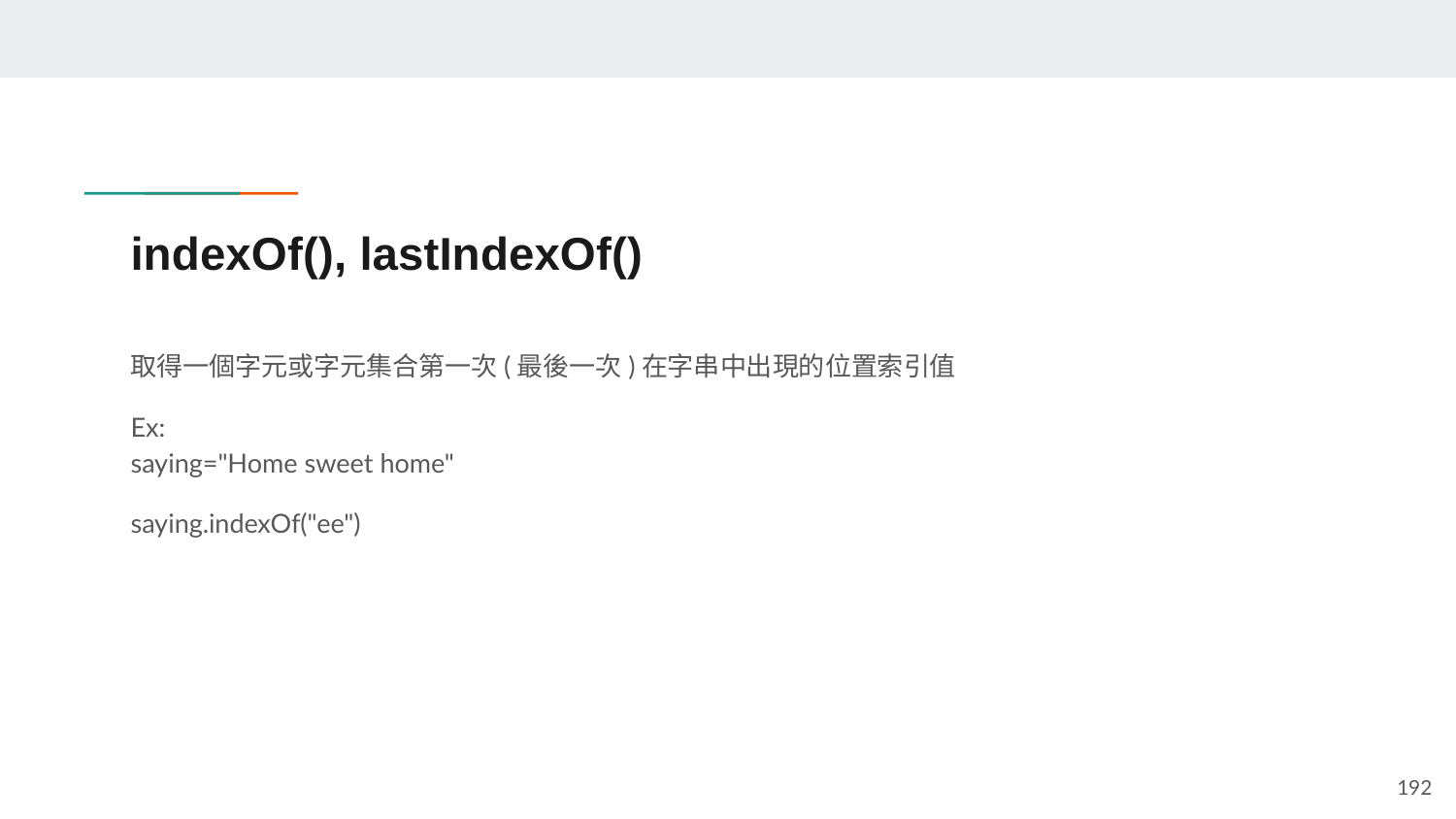

# indexOf(), lastIndexOf()
取得一個字元或字元集合第一次(最後一次)在字串中出現的位置索引值
Ex:
saying="Home sweet home"
saying.indexOf("ee")
192